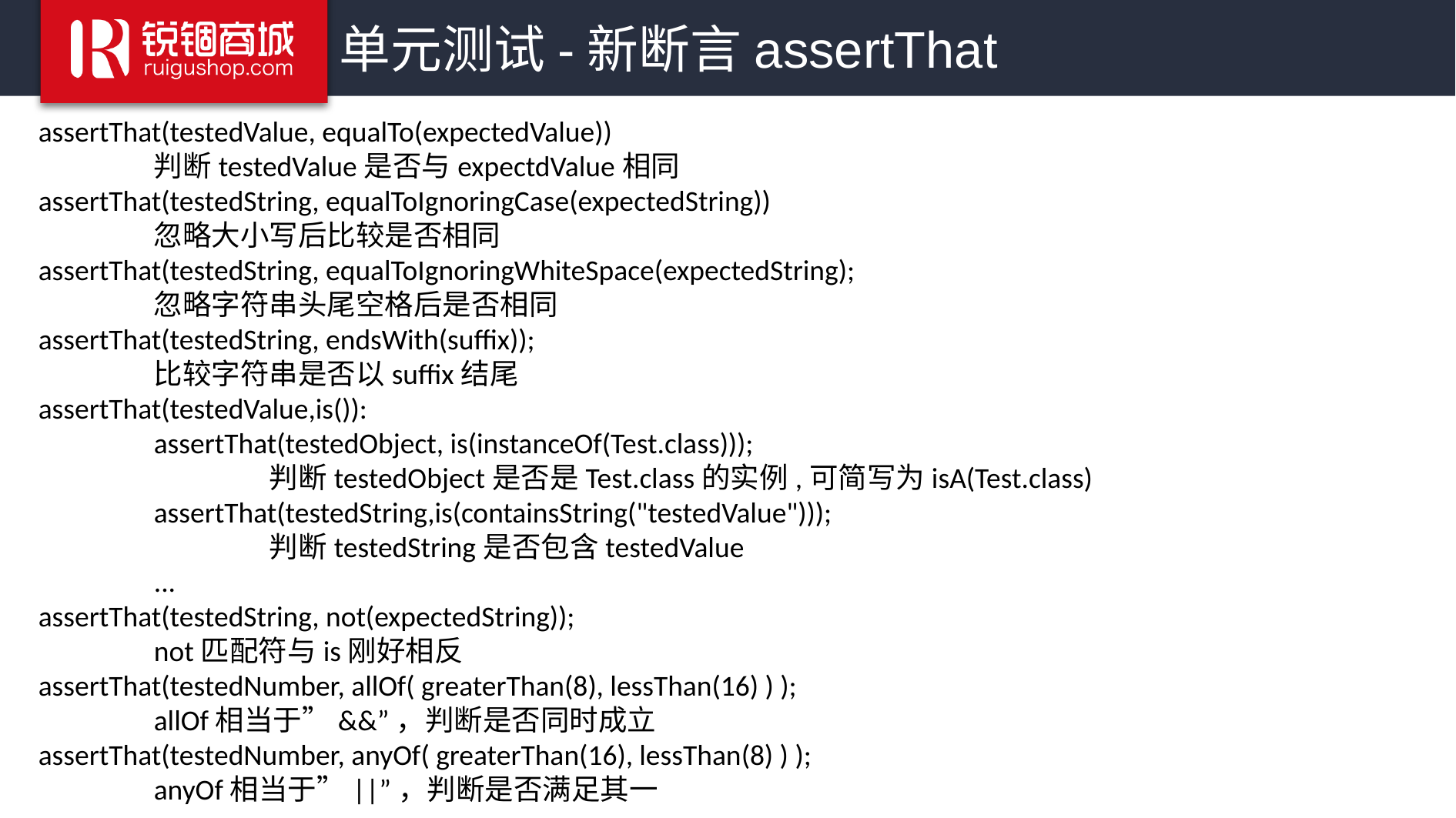

# 单元测试-新断言assertThat
assertThat(testedValue, equalTo(expectedValue))
	判断testedValue是否与expectdValue相同
assertThat(testedString, equalToIgnoringCase(expectedString))
	忽略大小写后比较是否相同
assertThat(testedString, equalToIgnoringWhiteSpace(expectedString);
	忽略字符串头尾空格后是否相同
assertThat(testedString, endsWith(suffix));
	比较字符串是否以suffix结尾
assertThat(testedValue,is()):
	assertThat(testedObject, is(instanceOf(Test.class)));
		判断testedObject是否是Test.class的实例,可简写为isA(Test.class)
	assertThat(testedString,is(containsString("testedValue")));
		判断testedString是否包含testedValue
	...
assertThat(testedString, not(expectedString));
	not匹配符与is刚好相反
assertThat(testedNumber, allOf( greaterThan(8), lessThan(16) ) );
	allOf相当于”&&”，判断是否同时成立
assertThat(testedNumber, anyOf( greaterThan(16), lessThan(8) ) );
	anyOf相当于”||”，判断是否满足其一